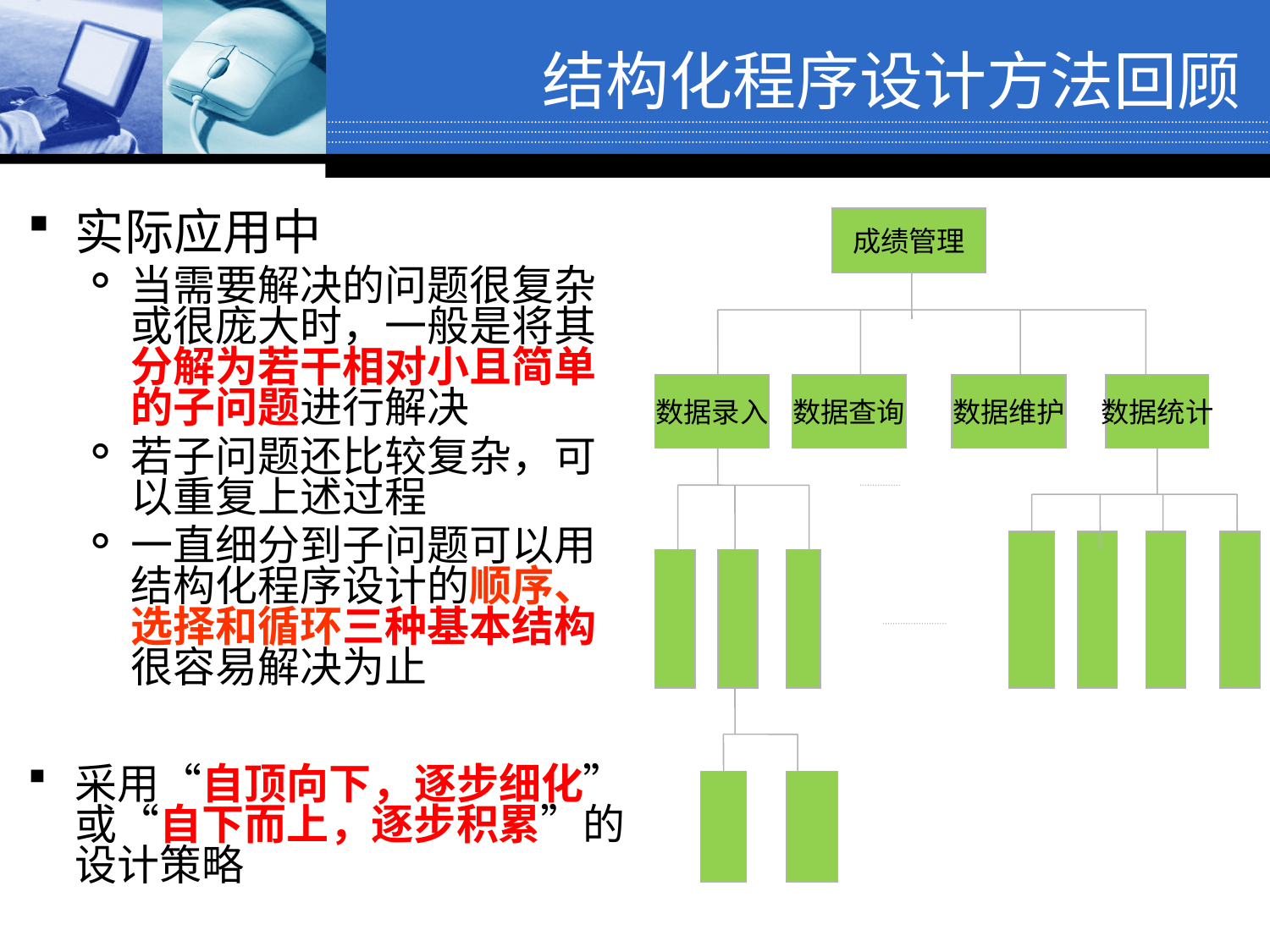

结构化程序设计方法回顾
实际应用中
当需要解决的问题很复杂或很庞大时，一般是将其分解为若干相对小且简单的子问题进行解决
若子问题还比较复杂，可以重复上述过程
一直细分到子问题可以用结构化程序设计的顺序、选择和循环三种基本结构很容易解决为止

采用“自顶向下，逐步细化”或“自下而上，逐步积累”的设计策略
成绩管理

数据录入
数据查询
数据维护
数据统计